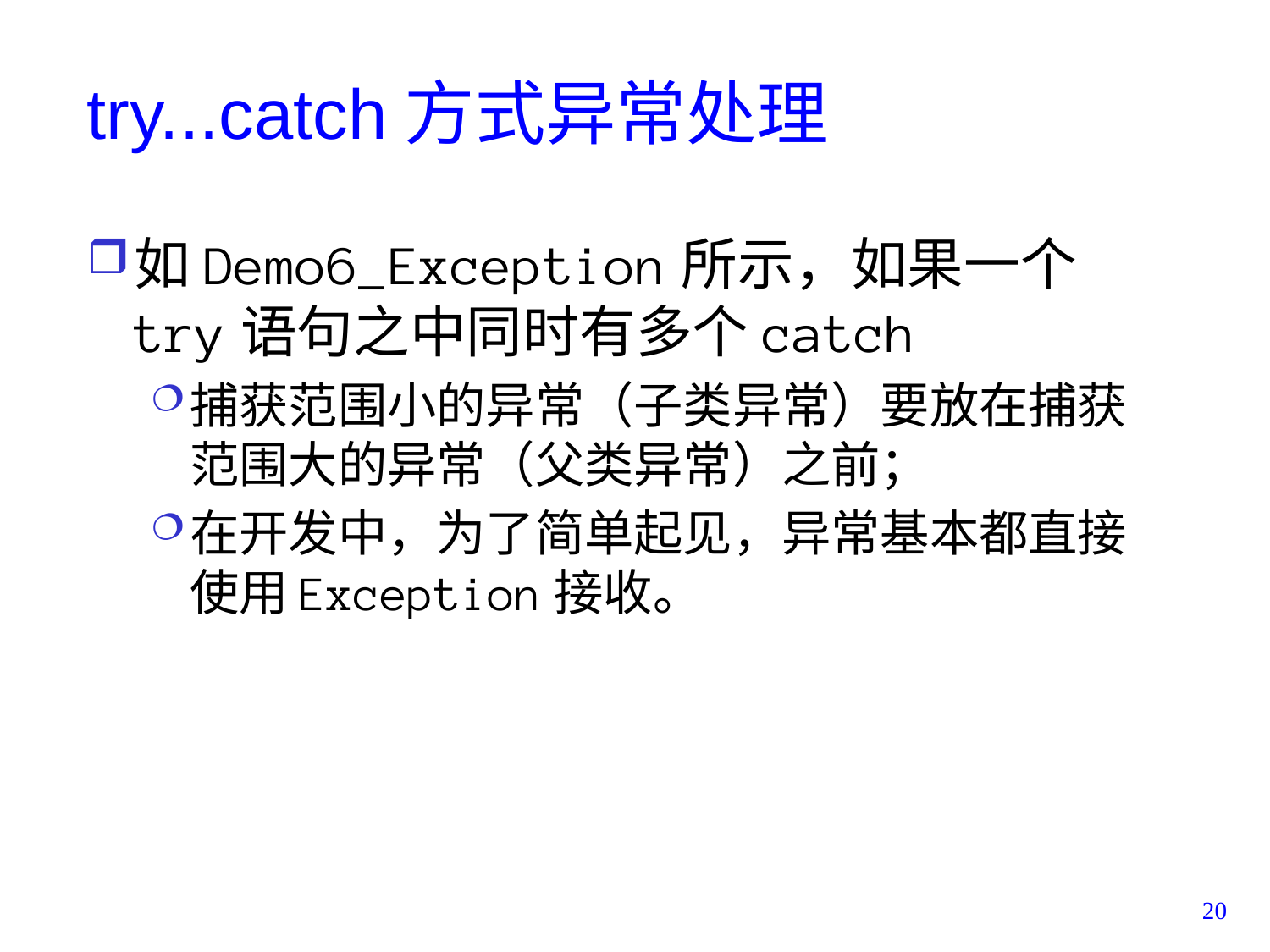

# try...catch方式异常处理
如Demo6_Exception所示，如果一个try语句之中同时有多个catch
捕获范围小的异常（子类异常）要放在捕获范围大的异常（父类异常）之前；
在开发中，为了简单起见，异常基本都直接使用Exception接收。

20